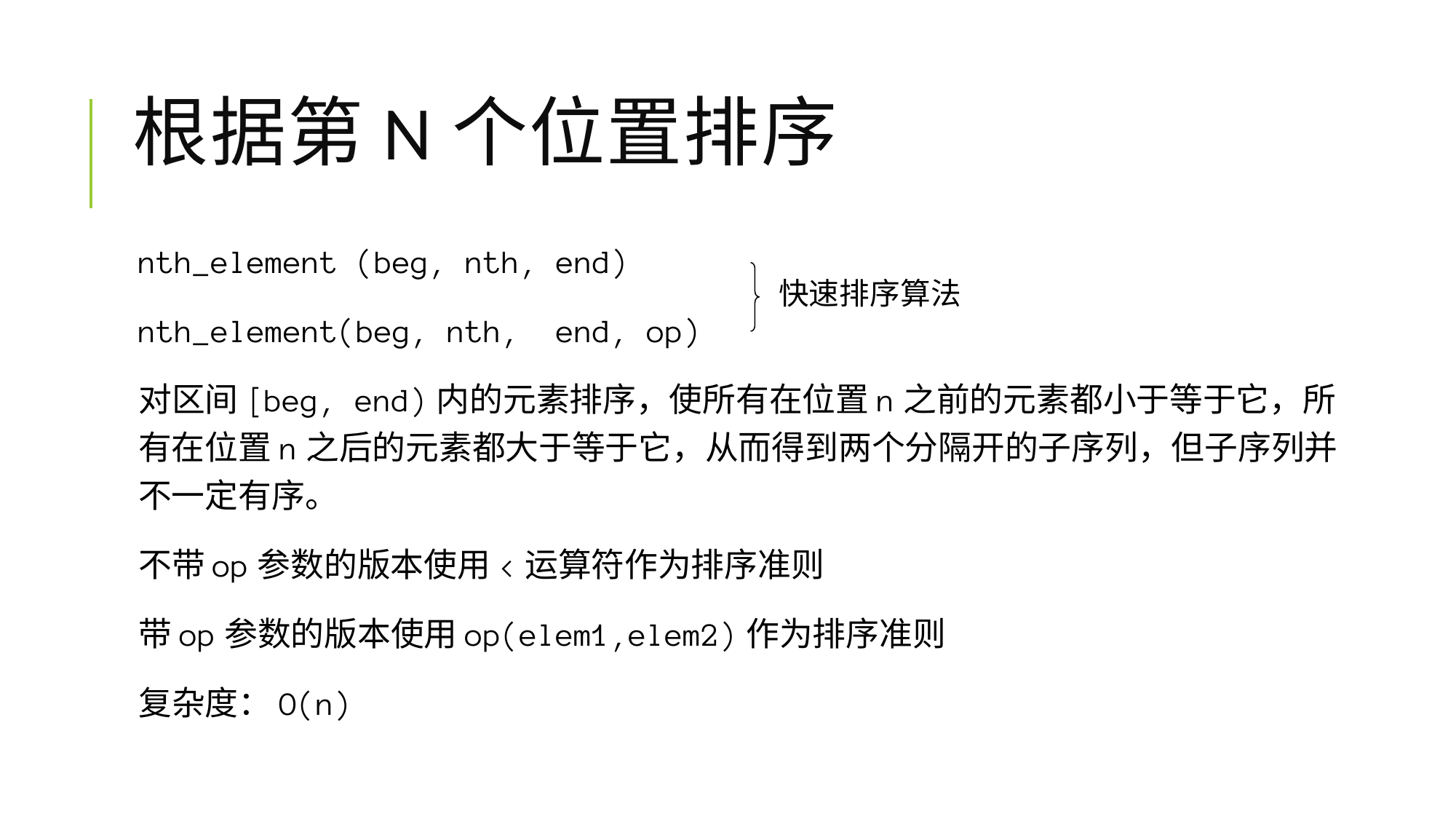

# 根据第n个位置排序
nth_element (beg, nth, end)
nth_element(beg, nth,  end, op)
对区间[beg, end)内的元素排序，使所有在位置n之前的元素都小于等于它，所有在位置n之后的元素都大于等于它，从而得到两个分隔开的子序列，但子序列并不一定有序。
不带op参数的版本使用<运算符作为排序准则
带op参数的版本使用op(elem1,elem2)作为排序准则
复杂度：O(n)

快速排序算法